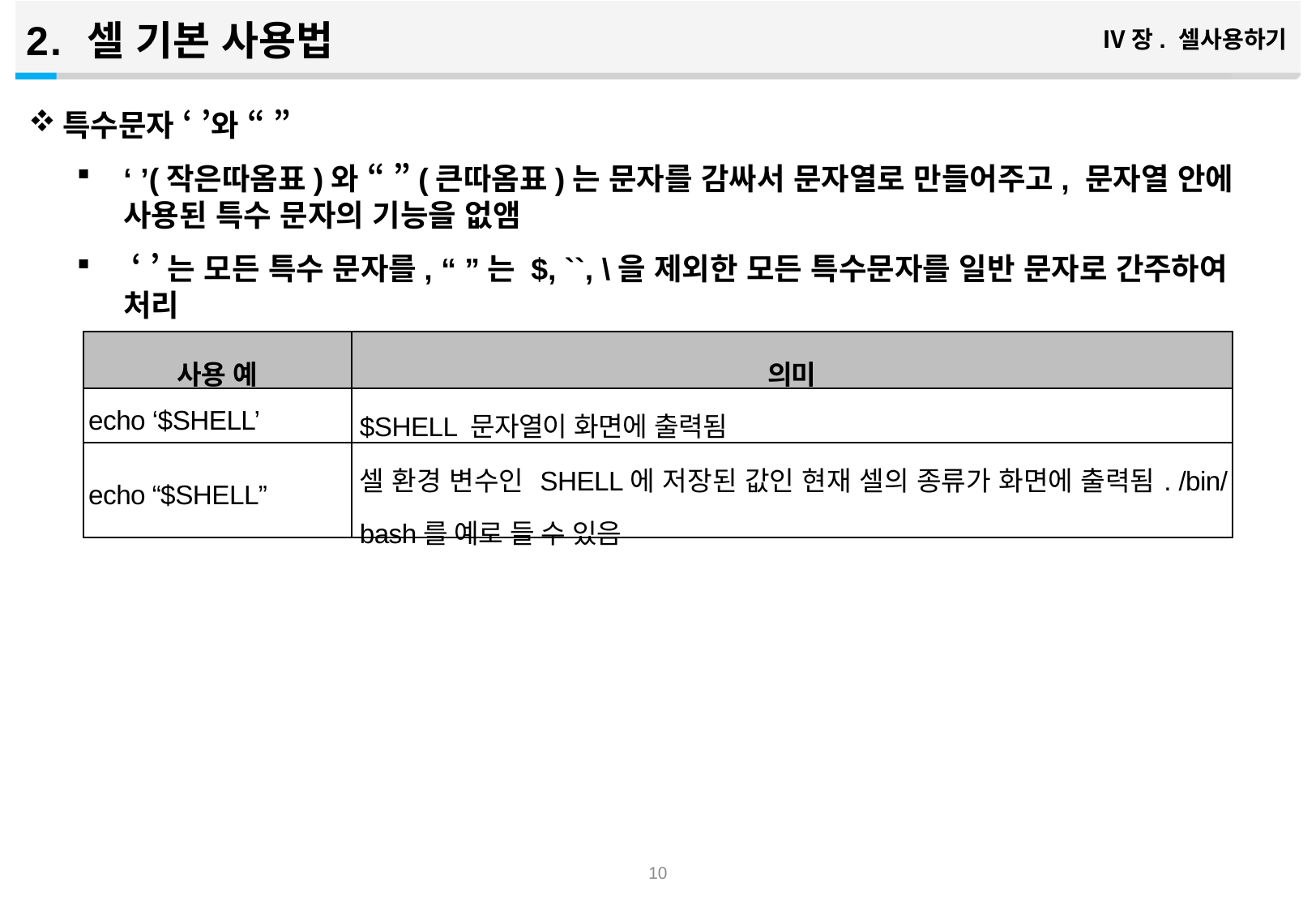

셀 기본 사용법
Ⅳ장. 셀사용하기
특수문자 ‘ ’와 “ ”
‘ ’(작은따옴표)와 “ ”(큰따옴표)는 문자를 감싸서 문자열로 만들어주고, 문자열 안에 사용된 특수 문자의 기능을 없앰
 ‘ ’는 모든 특수 문자를, “ ”는 $, ``, \을 제외한 모든 특수문자를 일반 문자로 간주하여 처리

| 사용 예 | 의미 |
| --- | --- |
| echo ‘$SHELL’ | $SHELL 문자열이 화면에 출력됨 |
| echo “$SHELL” | 셀 환경 변수인 SHELL에 저장된 값인 현재 셀의 종류가 화면에 출력됨. /bin/bash를 예로 들 수 있음 |
10